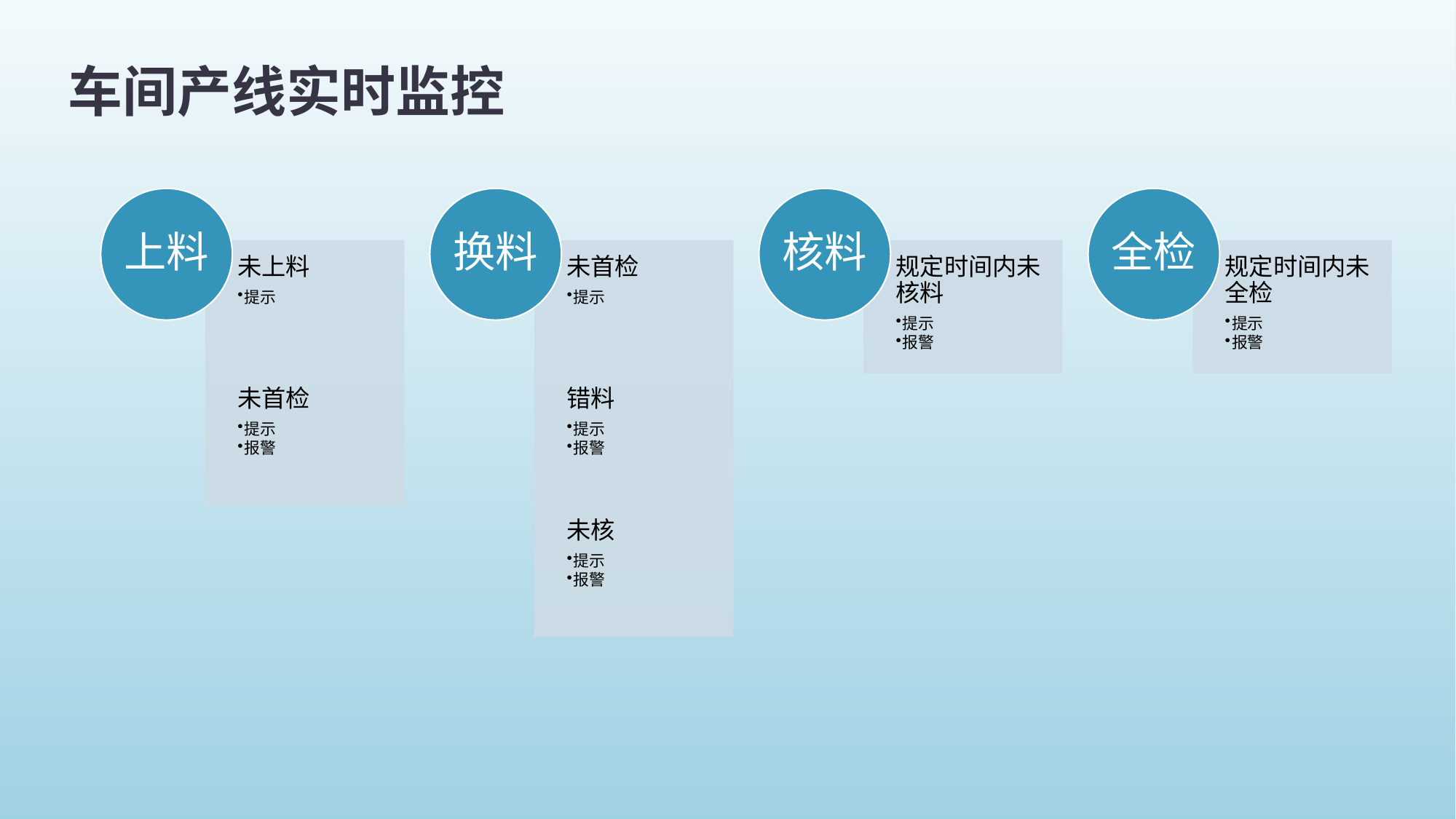

# 车间产线实时监控
未上料
提示
未首检
提示
报警
上料
未首检
提示
错料
提示
报警
未核
提示
报警
换料
规定时间内未核料
提示
报警
核料
规定时间内未全检
提示
报警
全检